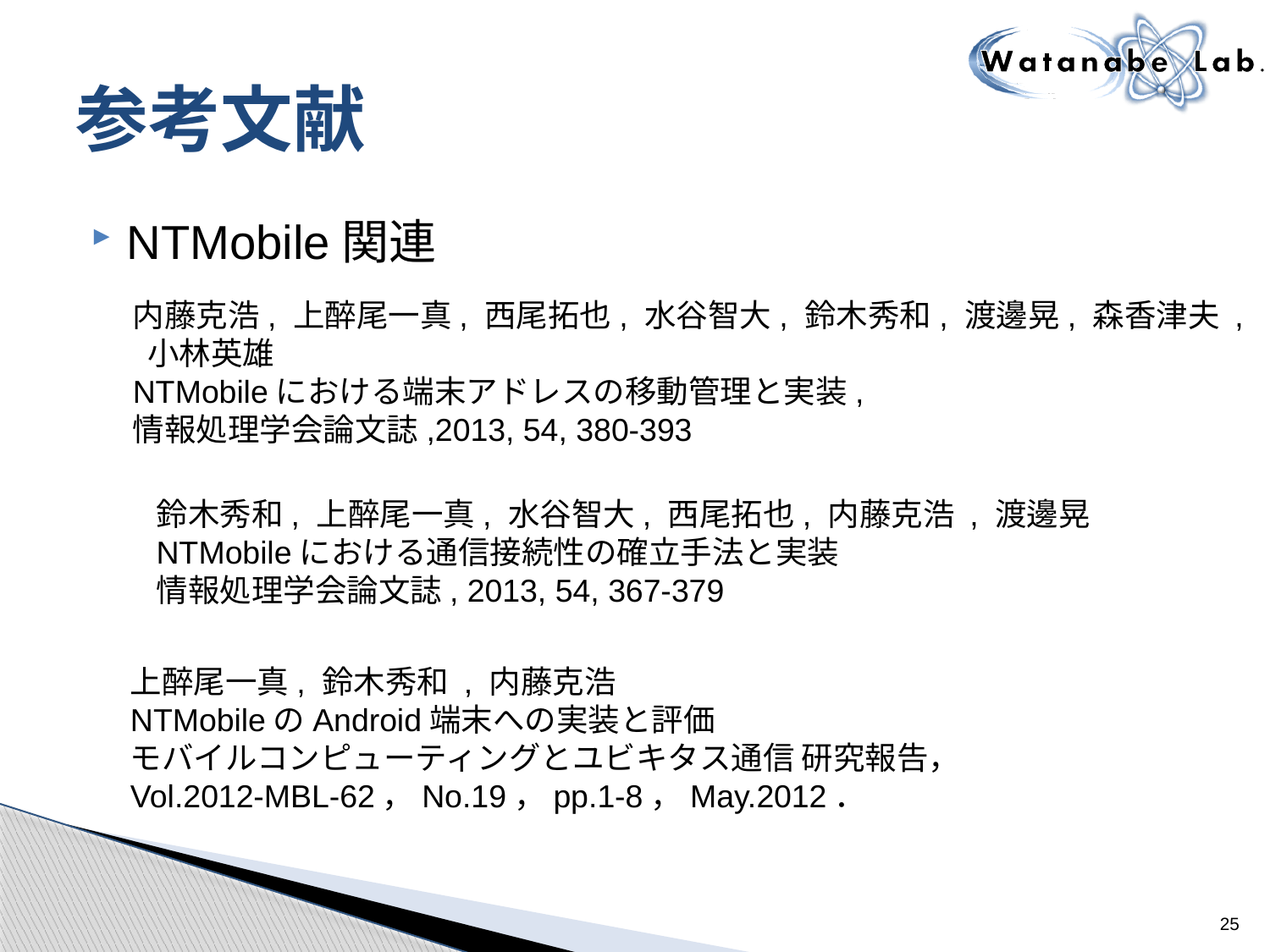

# 参考文献
NTMobile関連

内藤克浩, 上醉尾一真, 西尾拓也, 水谷智大, 鈴木秀和, 渡邊晃, 森香津夫 ,
 小林英雄
NTMobileにおける端末アドレスの移動管理と実装,
情報処理学会論文誌,2013, 54, 380-393
鈴木秀和, 上醉尾一真, 水谷智大, 西尾拓也, 内藤克浩 , 渡邊晃
NTMobileにおける通信接続性の確立手法と実装
情報処理学会論文誌, 2013, 54, 367-379
上醉尾一真, 鈴木秀和 , 内藤克浩
NTMobileのAndroid端末への実装と評価
モバイルコンピューティングとユビキタス通信 研究報告，
Vol.2012-MBL-62，No.19，pp.1-8，May.2012．
25